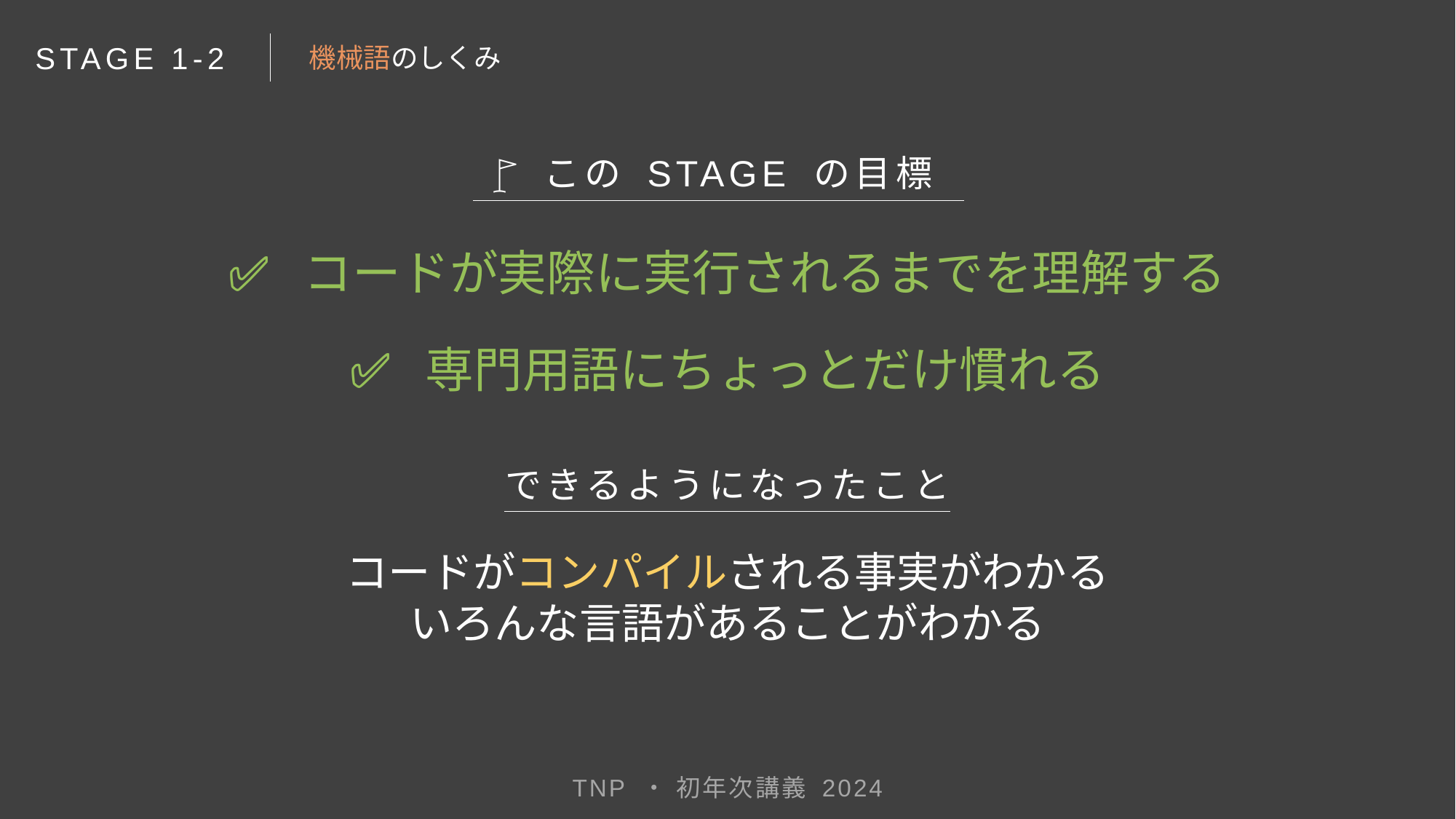

STAGE 1-2
機械語のしくみ
🚩 この STAGE の目標
✅  コードが実際に実行されるまでを理解する
✅  専門用語にちょっとだけ慣れる
できるようになったこと
コードがコンパイルされる事実がわかる
いろんな言語があることがわかる